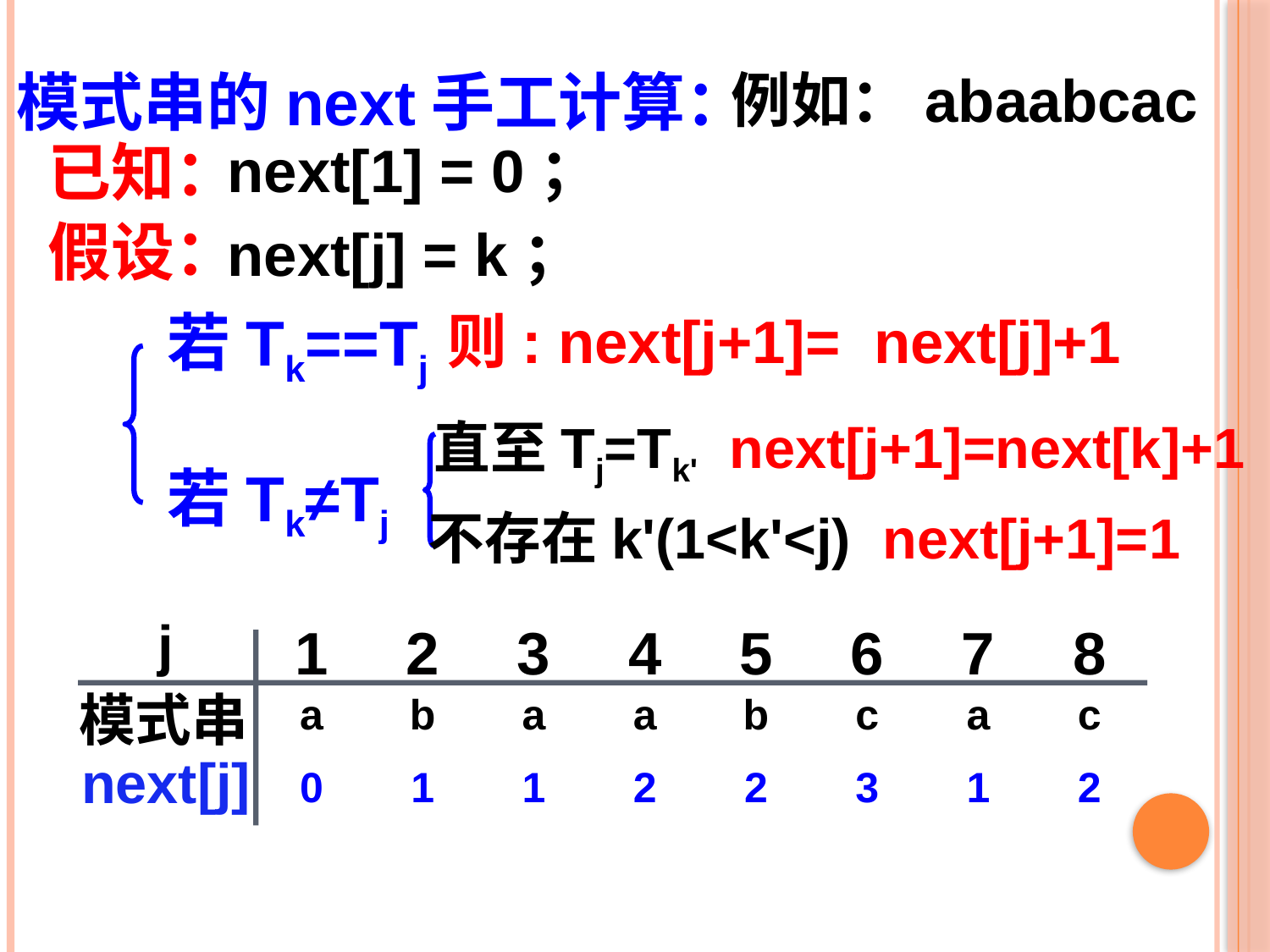

模式串的next手工计算：
例如：abaabcac
已知：
next[1] = 0；
假设：
next[j] = k；
若Tk==Tj
则: next[j+1]=  next[j]+1

直至Tj=Tk'  next[j+1]=next[k]+1

若Tk≠Tj
不存在k'(1<k'<j)  next[j+1]=1
j
1

2

3

4

5

6

7

8

a
b
a
a
b
c
a
c

next[j]
模式串
0
1
1
2
2
3
1
2